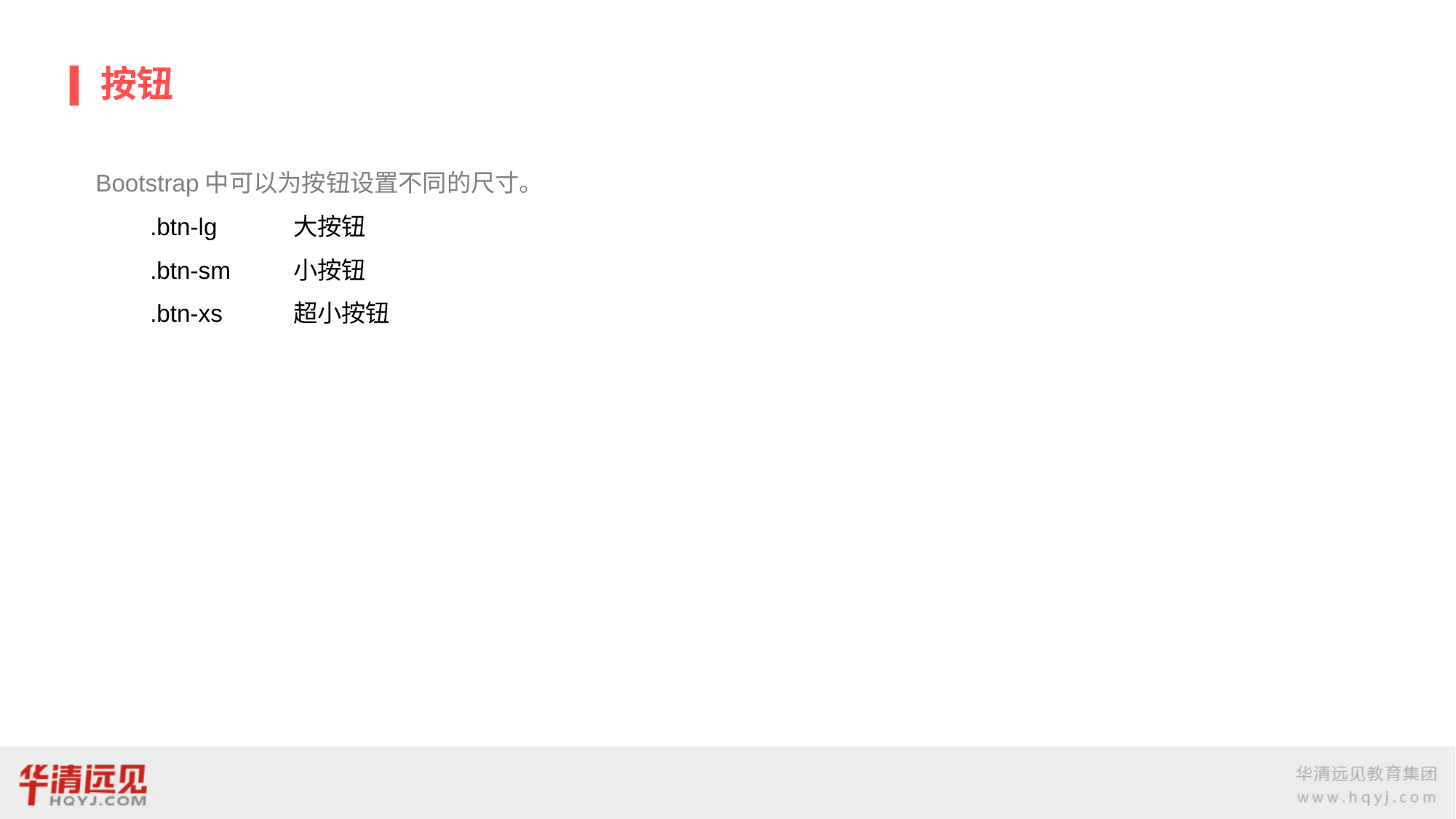

# 按钮
Bootstrap中可以为按钮设置不同的尺寸。
.btn-lg 	大按钮
.btn-sm 	小按钮
.btn-xs 	超小按钮

栅格系统